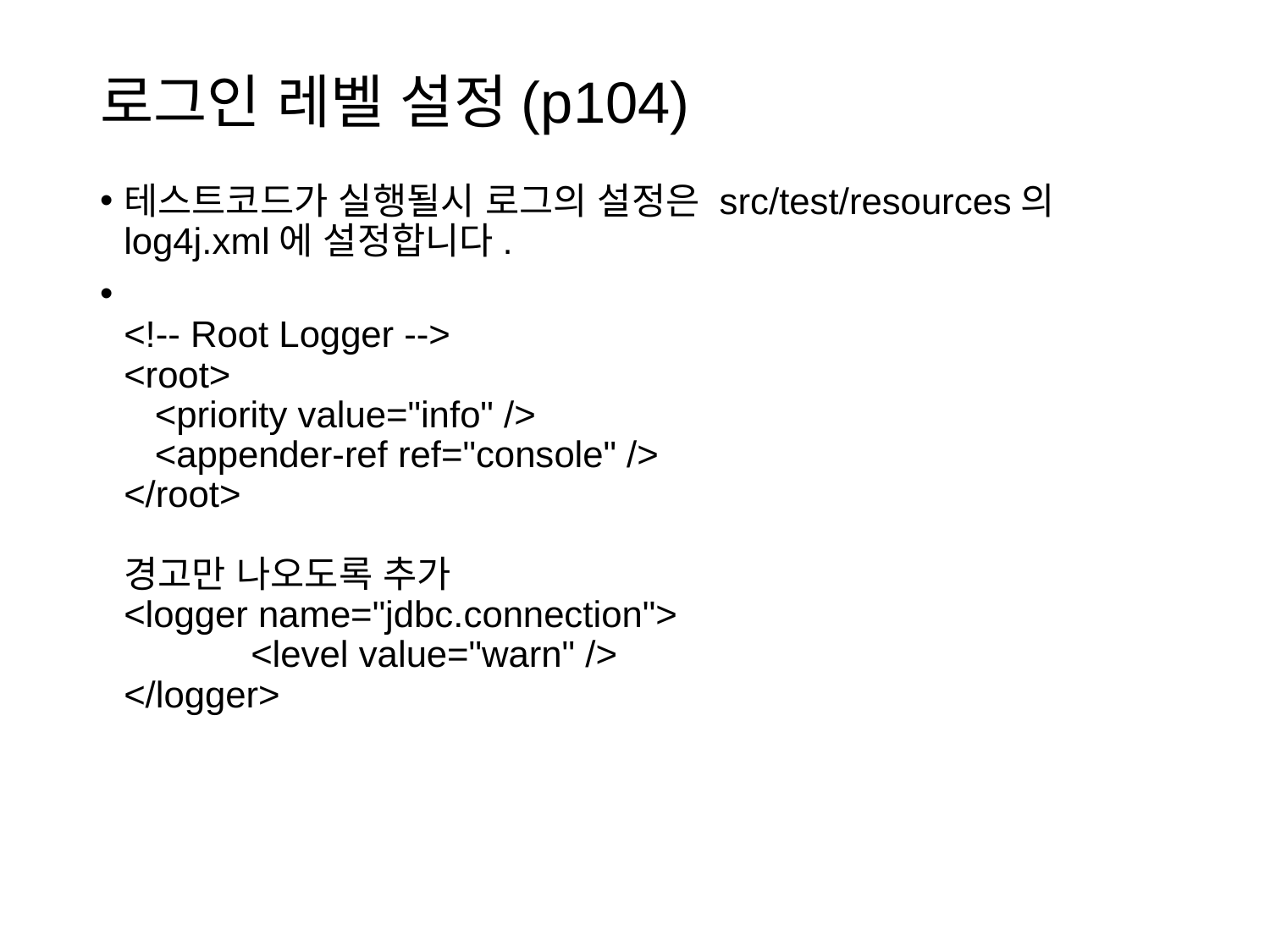

# 로그인 레벨 설정(p104)
테스트코드가 실행될시 로그의 설정은 src/test/resources의
log4j.xml에 설정합니다.
<!-- Root Logger -->
<root>
   <priority value="info" />
   <appender-ref ref="console" />
</root>
경고만 나오도록 추가
<logger name="jdbc.connection">
	<level value="warn" />
</logger>